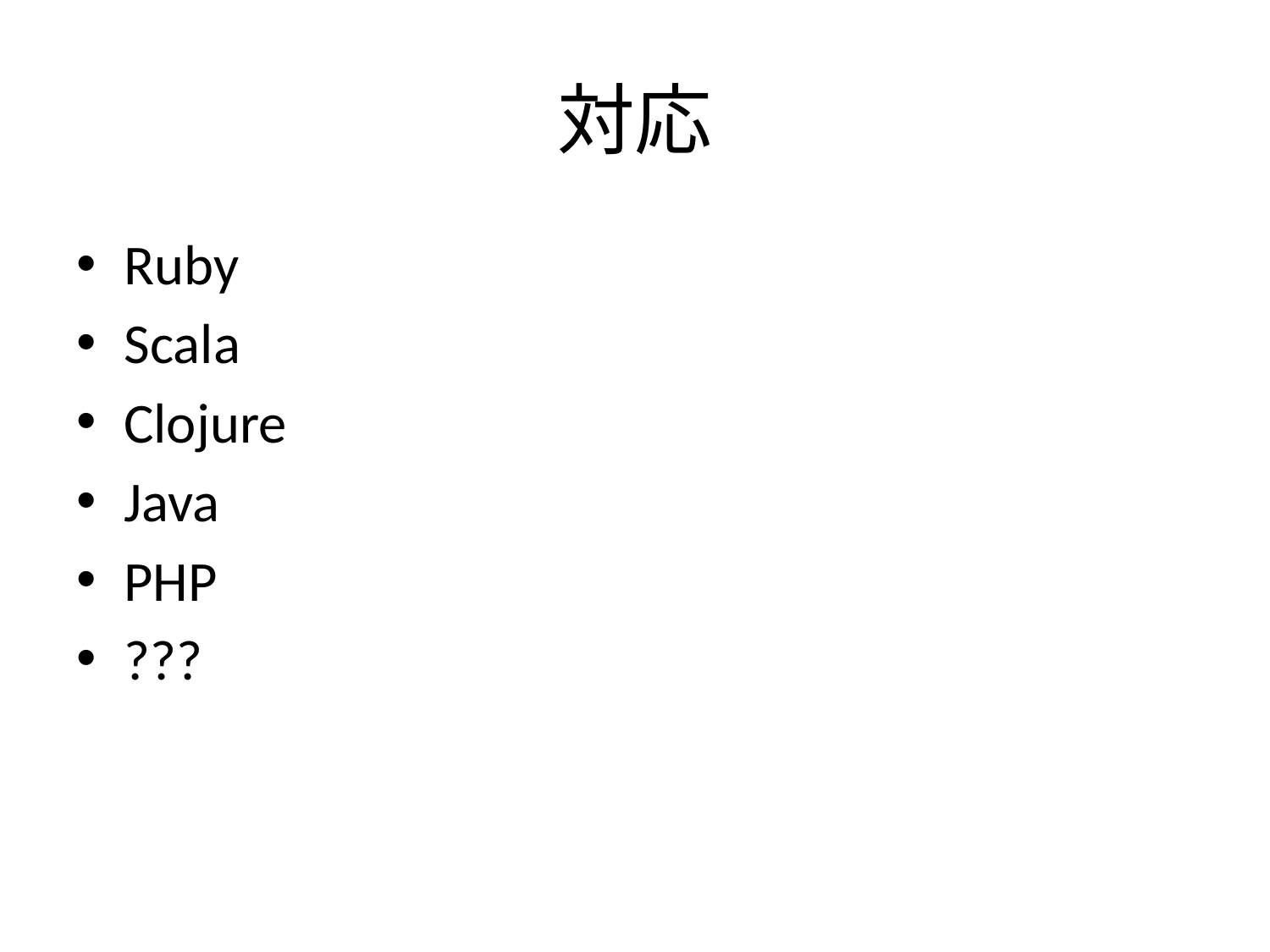

# 対応
Ruby
Scala
Clojure
Java
PHP
???